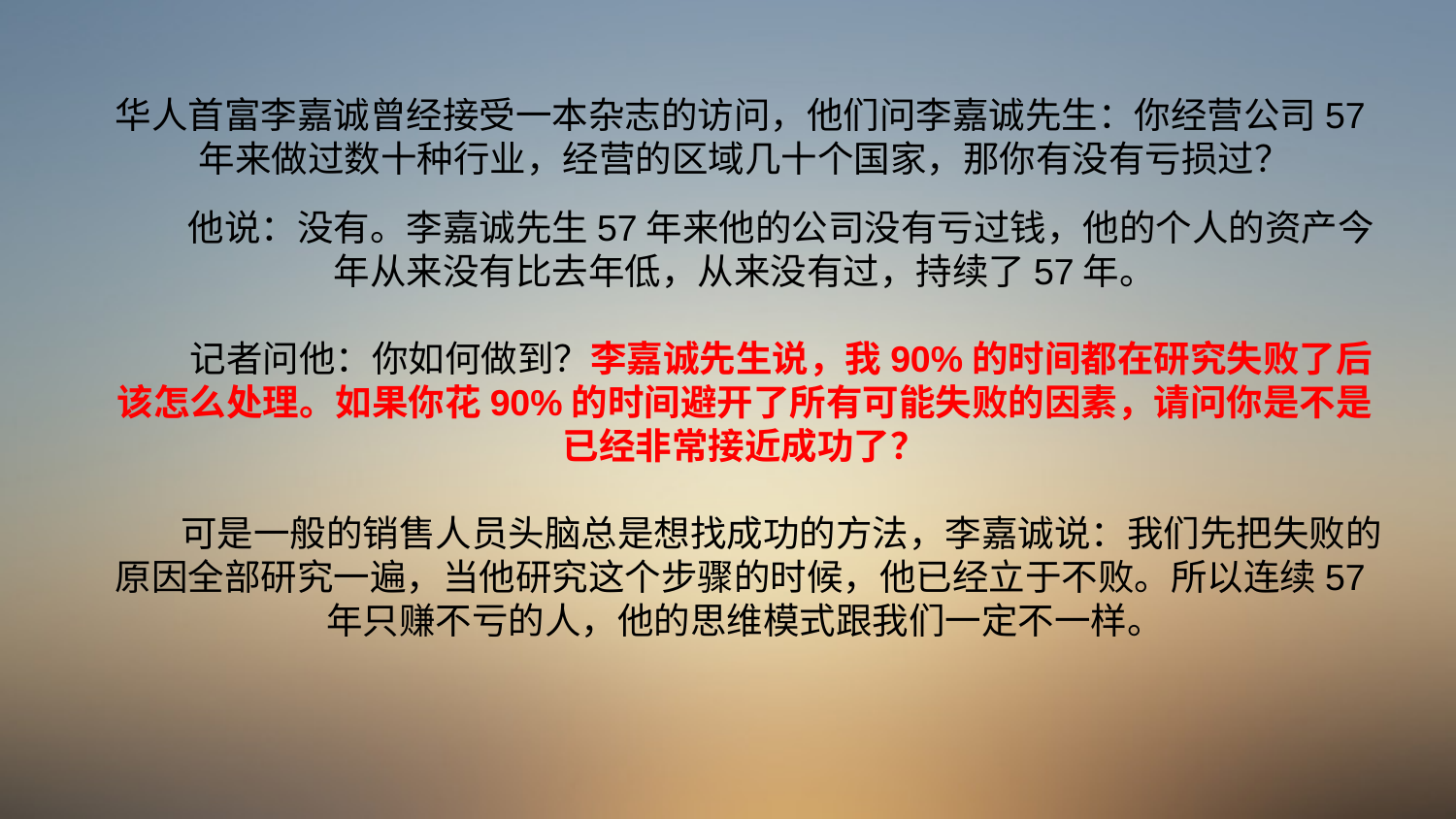

华人首富李嘉诚曾经接受一本杂志的访问，他们问李嘉诚先生：你经营公司57年来做过数十种行业，经营的区域几十个国家，那你有没有亏损过？

　　他说：没有。李嘉诚先生57年来他的公司没有亏过钱，他的个人的资产今年从来没有比去年低，从来没有过，持续了57年。

　　记者问他：你如何做到？李嘉诚先生说，我90%的时间都在研究失败了后该怎么处理。如果你花90%的时间避开了所有可能失败的因素，请问你是不是已经非常接近成功了？

　　可是一般的销售人员头脑总是想找成功的方法，李嘉诚说：我们先把失败的原因全部研究一遍，当他研究这个步骤的时候，他已经立于不败。所以连续57年只赚不亏的人，他的思维模式跟我们一定不一样。